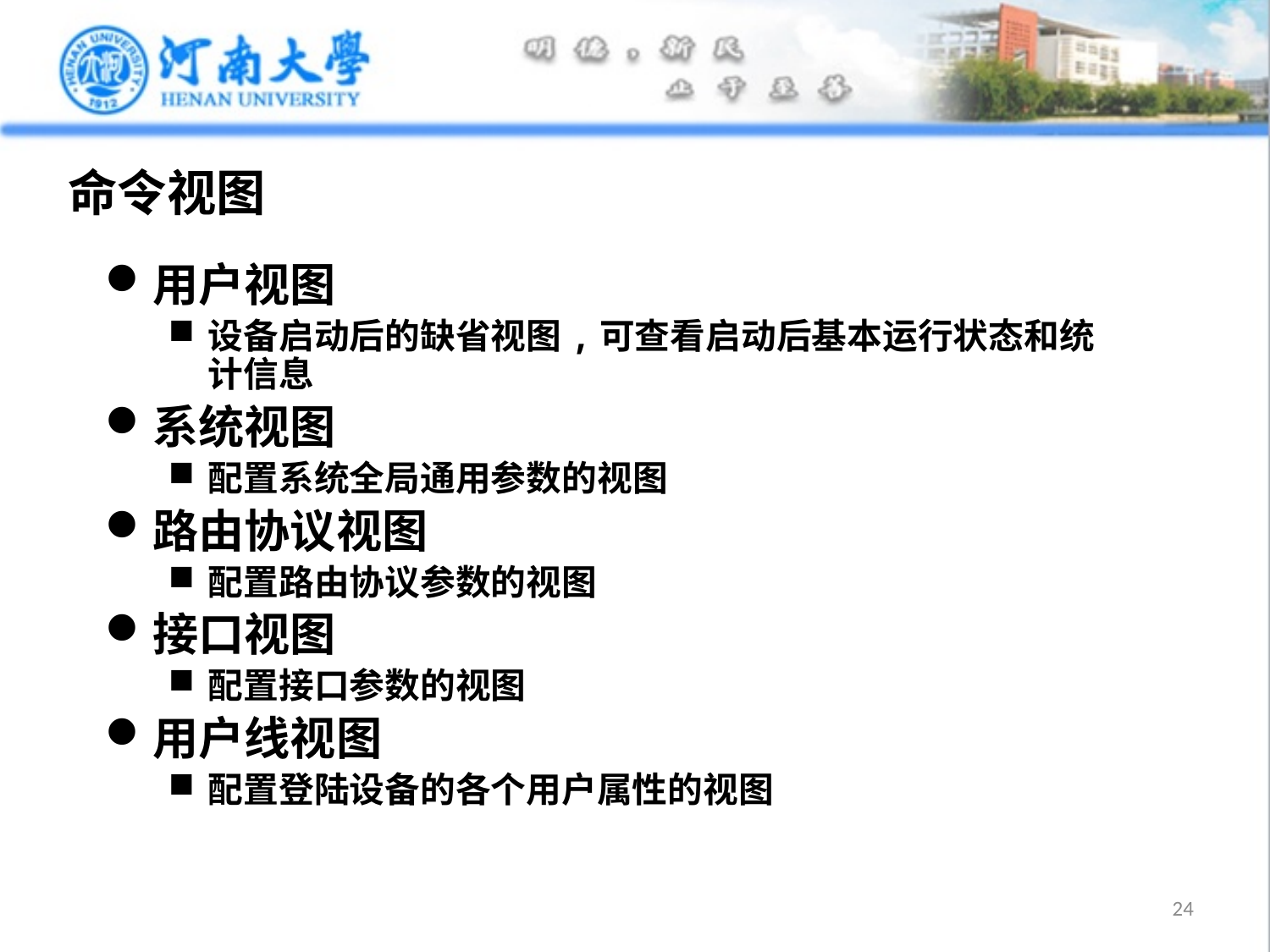

# 命令视图
用户视图
设备启动后的缺省视图,可查看启动后基本运行状态和统计信息
系统视图
配置系统全局通用参数的视图
路由协议视图
配置路由协议参数的视图
接口视图
配置接口参数的视图
用户线视图
配置登陆设备的各个用户属性的视图

24